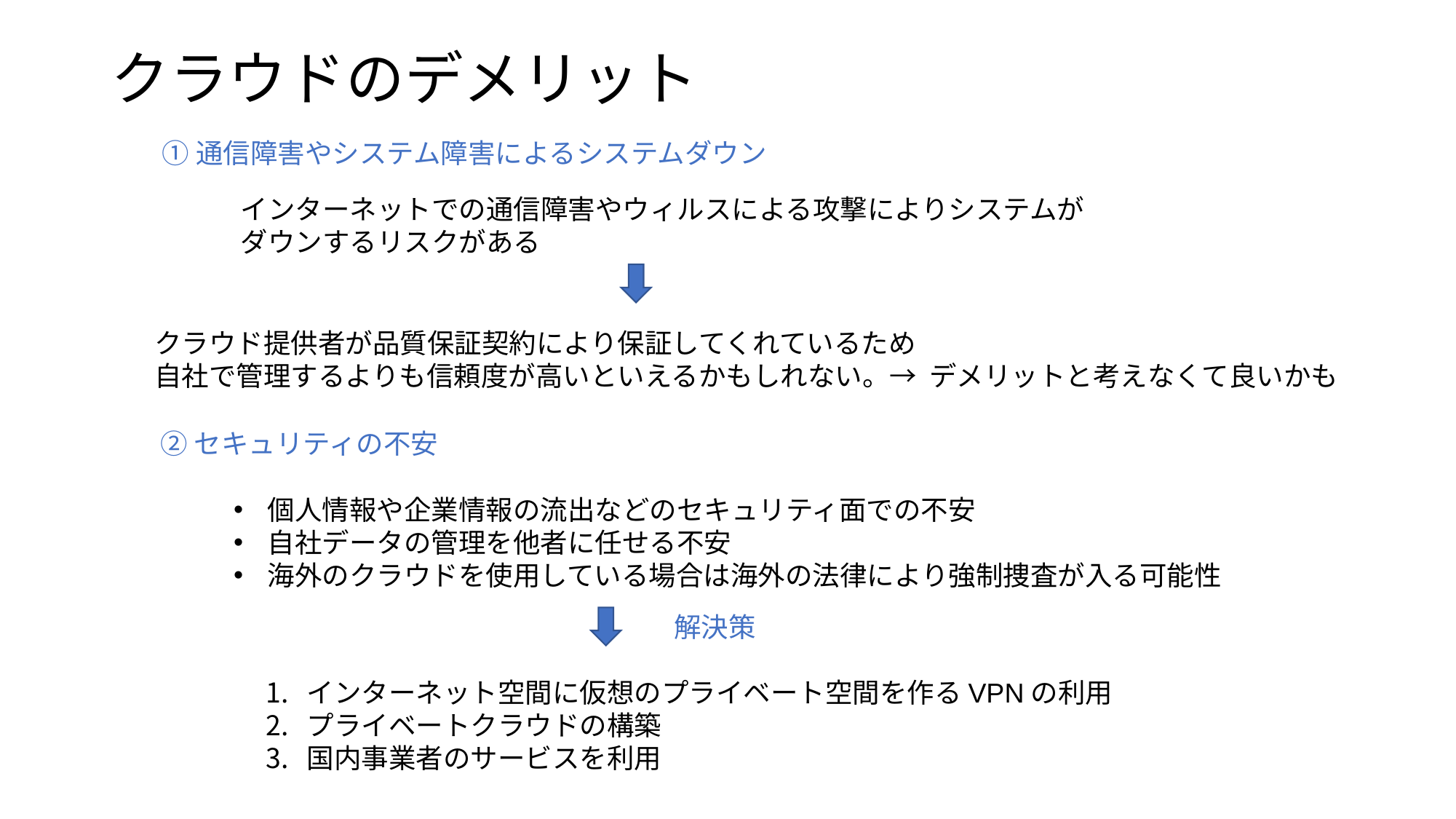

# クラウドのデメリット
①通信障害やシステム障害によるシステムダウン
インターネットでの通信障害やウィルスによる攻撃によりシステムが
ダウンするリスクがある

クラウド提供者が品質保証契約により保証してくれているため
自社で管理するよりも信頼度が高いといえるかもしれない。→  デメリットと考えなくて良いかも
②セキュリティの不安
個人情報や企業情報の流出などのセキュリティ面での不安
自社データの管理を他者に任せる不安
海外のクラウドを使用している場合は海外の法律により強制捜査が入る可能性
解決策

インターネット空間に仮想のプライベート空間を作るVPNの利用
プライベートクラウドの構築
国内事業者のサービスを利用